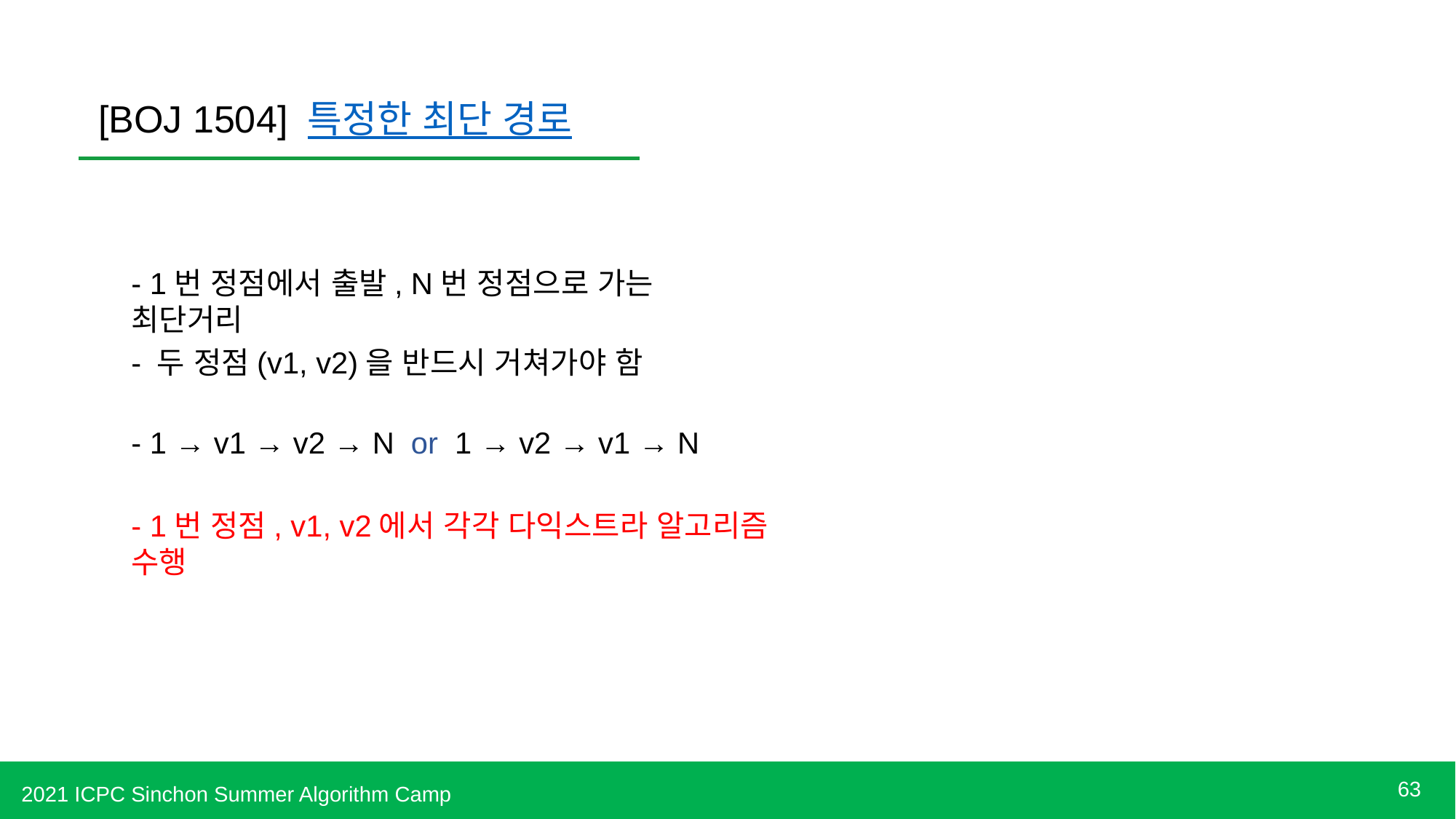

[BOJ 1504] 특정한 최단 경로
- 1번 정점에서 출발, N번 정점으로 가는 최단거리
- 두 정점(v1, v2)을 반드시 거쳐가야 함
- 1 → v1 → v2 → N  or  1 → v2 → v1 → N
- 1번 정점, v1, v2에서 각각 다익스트라 알고리즘 수행

63
2021 ICPC Sinchon Summer Algorithm Camp